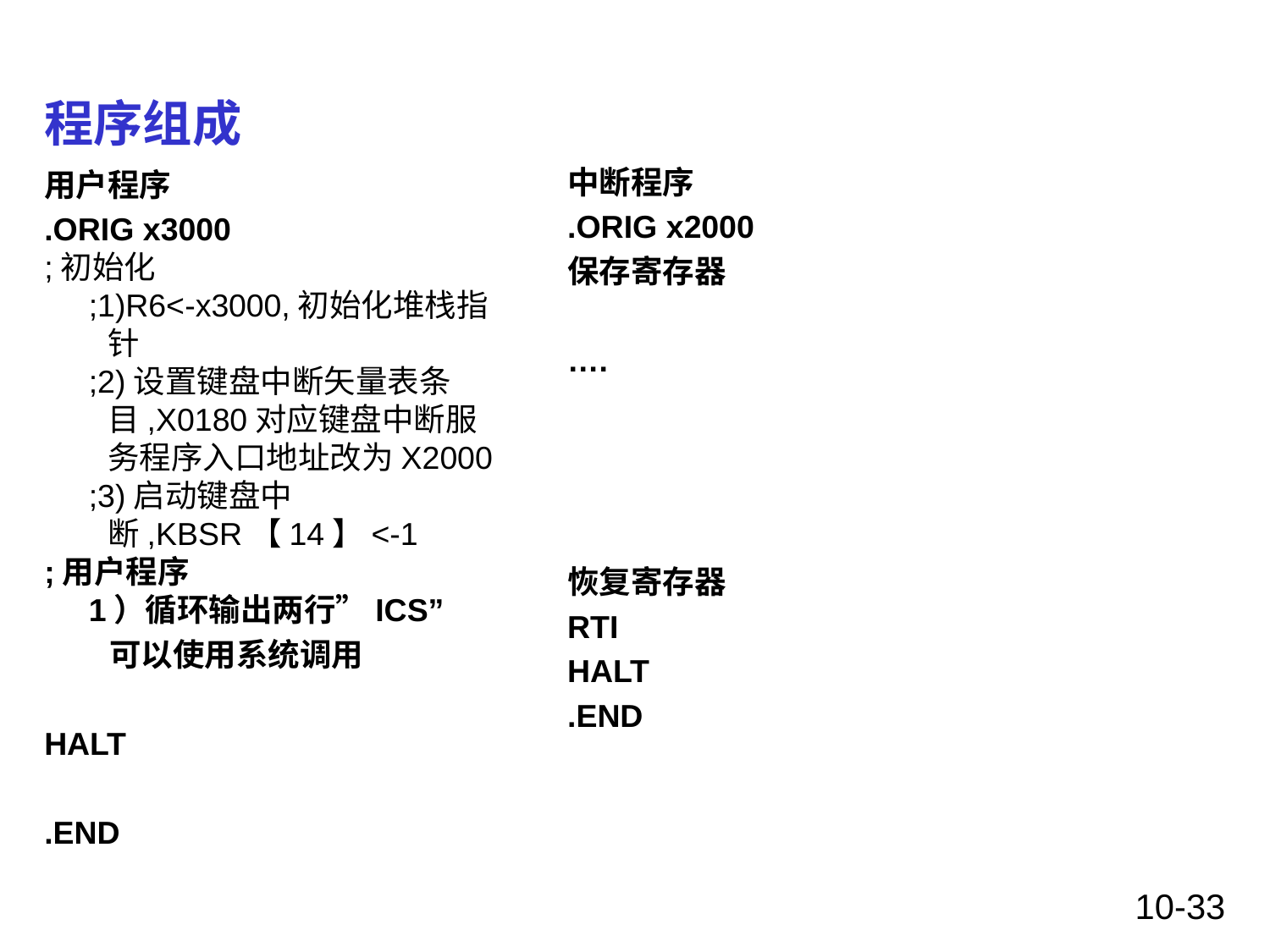

# 程序组成
中断程序
.ORIG x2000
保存寄存器

….

恢复寄存器
RTI
HALT
.END
用户程序
.ORIG x3000
;初始化
     ;1)R6<-x3000,初始化堆栈指针
     ;2)设置键盘中断矢量表条目,X0180对应键盘中断服务程序入口地址改为X2000
     ;3)启动键盘中断,KBSR【14】<-1
;用户程序
     1）循环输出两行”ICS”
        可以使用系统调用

HALT

.END
10-33